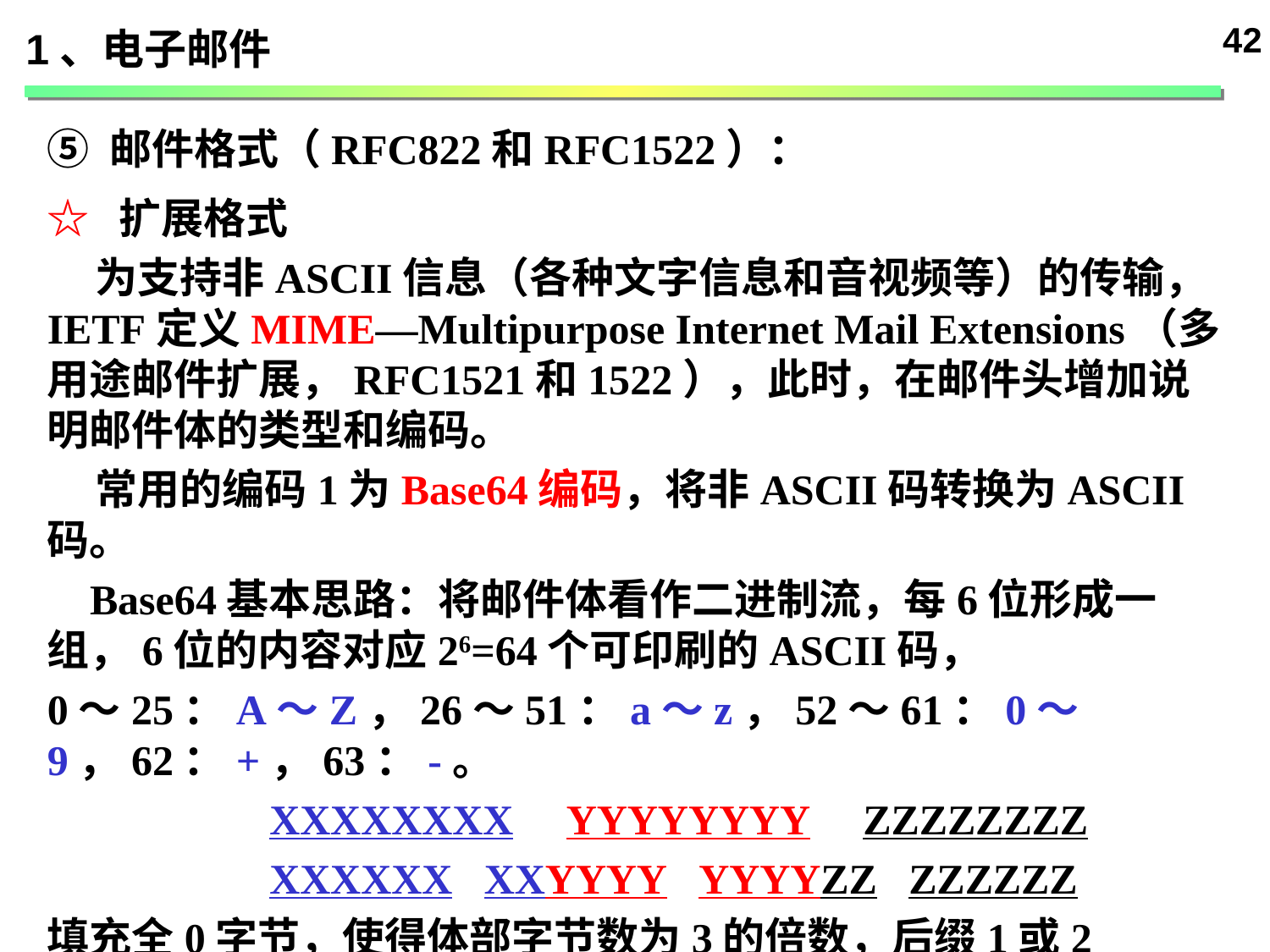

42
1、电子邮件

⑤ 邮件格式（RFC822和RFC1522）：
☆  扩展格式
    为支持非ASCII信息（各种文字信息和音视频等）的传输，IETF定义MIME—Multipurpose Internet Mail Extensions（多用途邮件扩展，RFC1521和1522），此时，在邮件头增加说明邮件体的类型和编码。
    常用的编码1为Base64编码，将非ASCII码转换为ASCII码。
    Base64基本思路：将邮件体看作二进制流，每6位形成一组，6位的内容对应26=64个可印刷的ASCII码，
0～25：A～Z，26～51：a～z，52～61：0～9，62：+，63：-。
                     XXXXXXXX     YYYYYYYY     ZZZZZZZZ
                     XXXXXX   XXYYYY   YYYYZZ   ZZZZZZ
填充全0字节，使得体部字节数为3的倍数，后缀1或2个“=”示意填充的字节数。